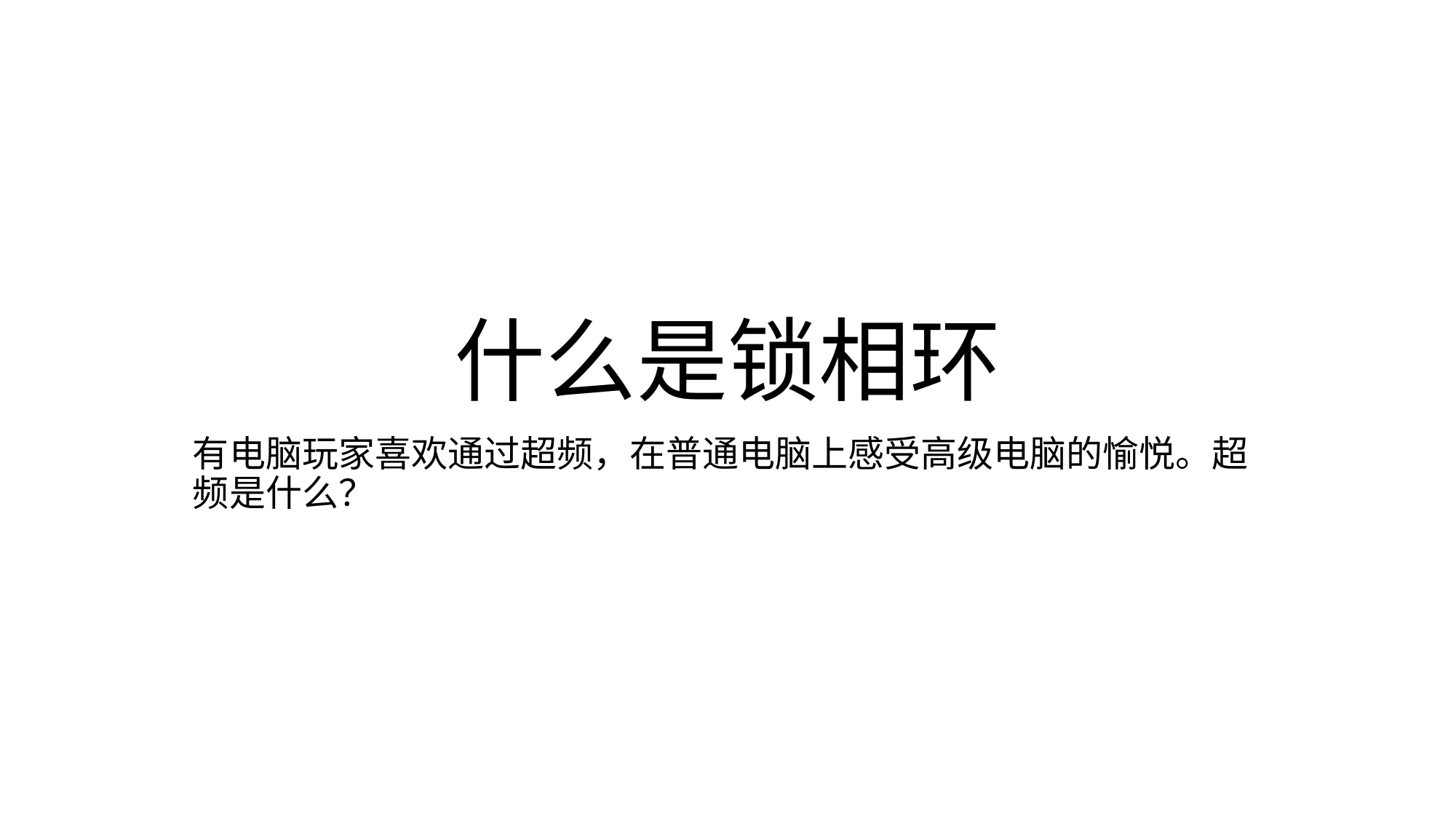

# 什么是锁相环
有电脑玩家喜欢通过超频，在普通电脑上感受高级电脑的愉悦。超频是什么？